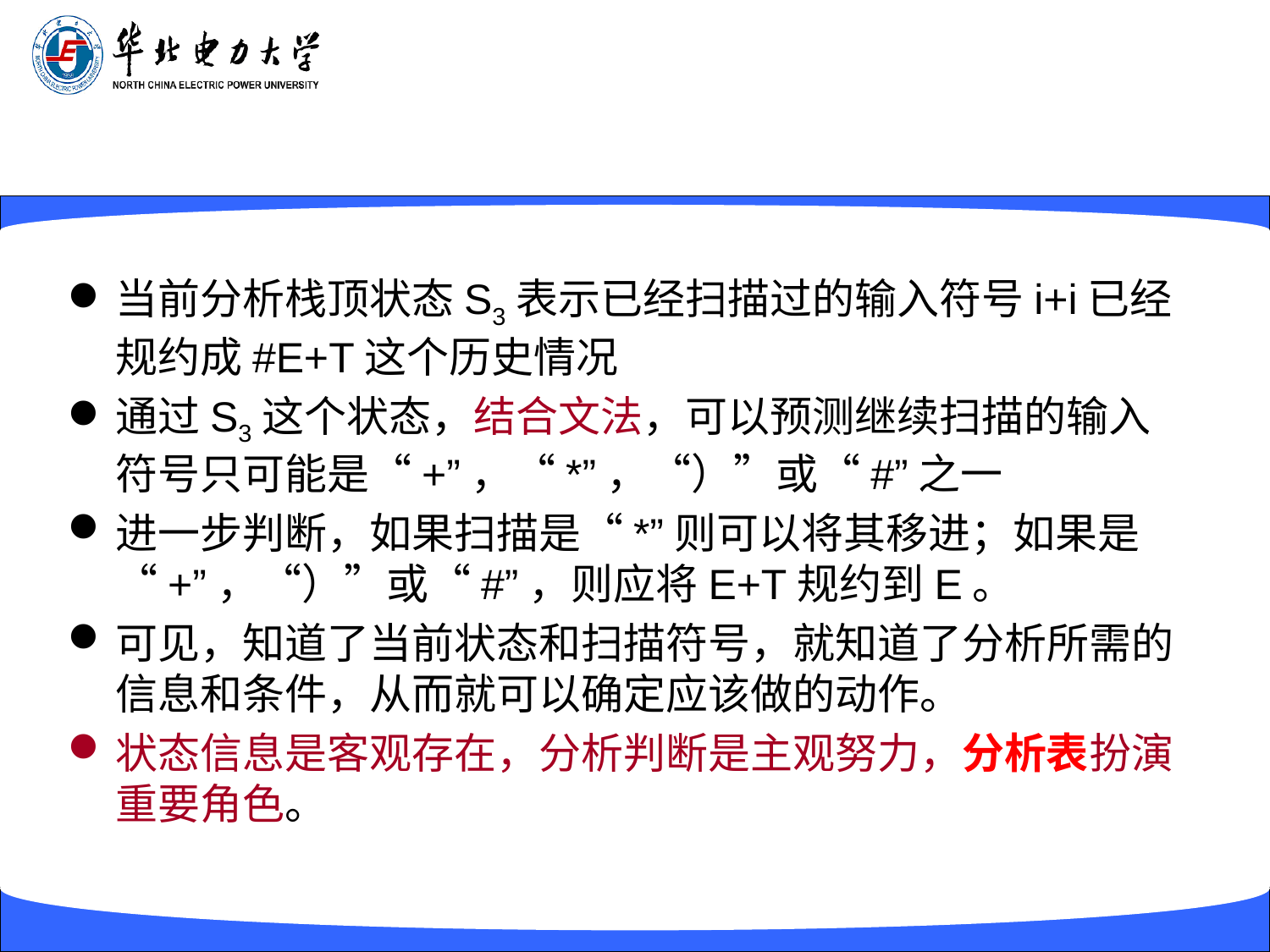

当前分析栈顶状态S3表示已经扫描过的输入符号i+i已经规约成#E+T这个历史情况
通过S3这个状态，结合文法，可以预测继续扫描的输入符号只可能是“+”，“*”，“）”或“#”之一
进一步判断，如果扫描是“*”则可以将其移进；如果是“+”，“）”或“#”，则应将E+T规约到E。
可见，知道了当前状态和扫描符号，就知道了分析所需的信息和条件，从而就可以确定应该做的动作。
状态信息是客观存在，分析判断是主观努力，分析表扮演重要角色。